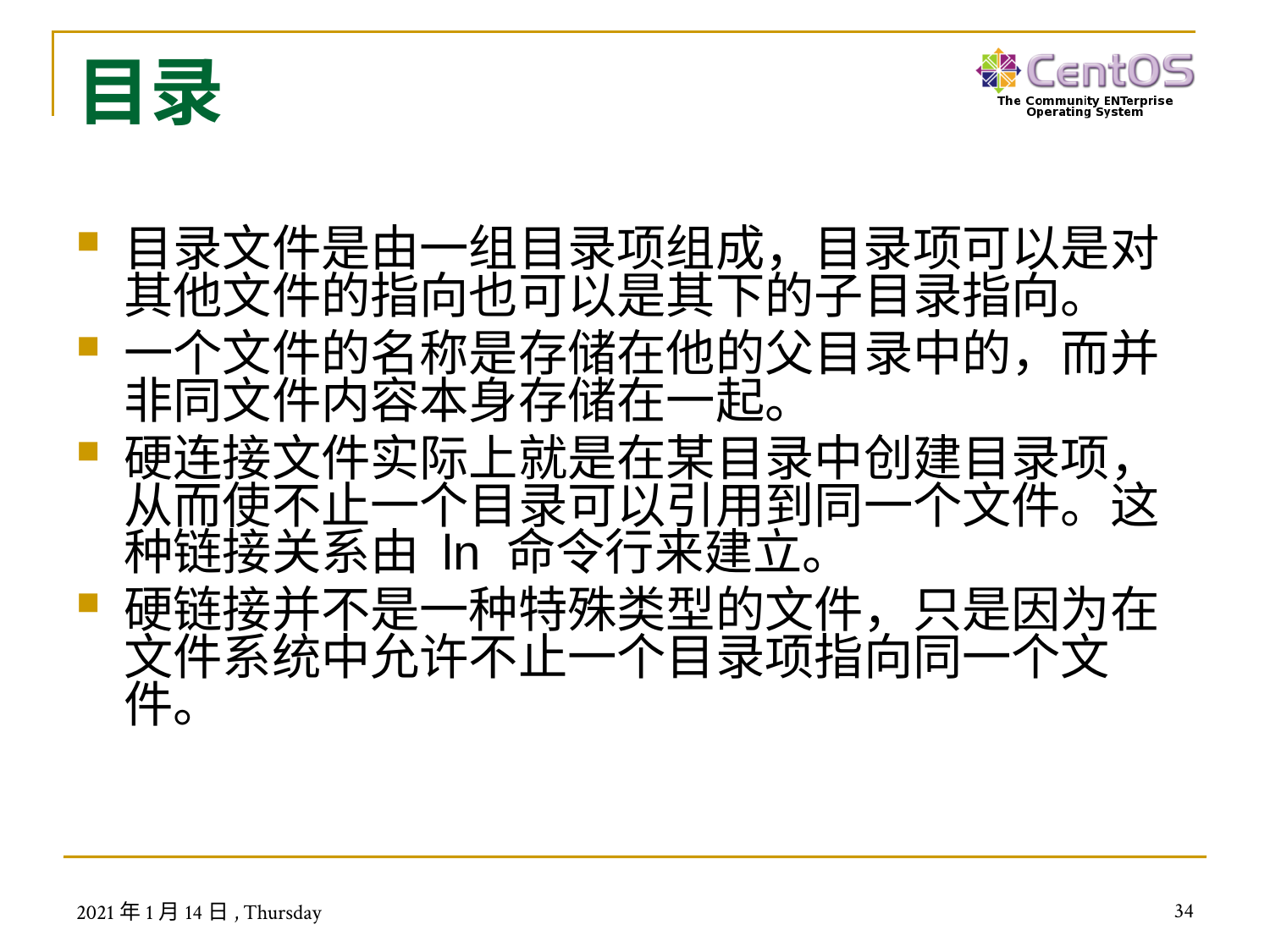

# 目录
目录文件是由一组目录项组成，目录项可以是对其他文件的指向也可以是其下的子目录指向。
一个文件的名称是存储在他的父目录中的，而并非同文件内容本身存储在一起。
硬连接文件实际上就是在某目录中创建目录项，从而使不止一个目录可以引用到同一个文件。这种链接关系由 ln 命令行来建立。
硬链接并不是一种特殊类型的文件，只是因为在文件系统中允许不止一个目录项指向同一个文件。
2021年1月14日, Thursday
34